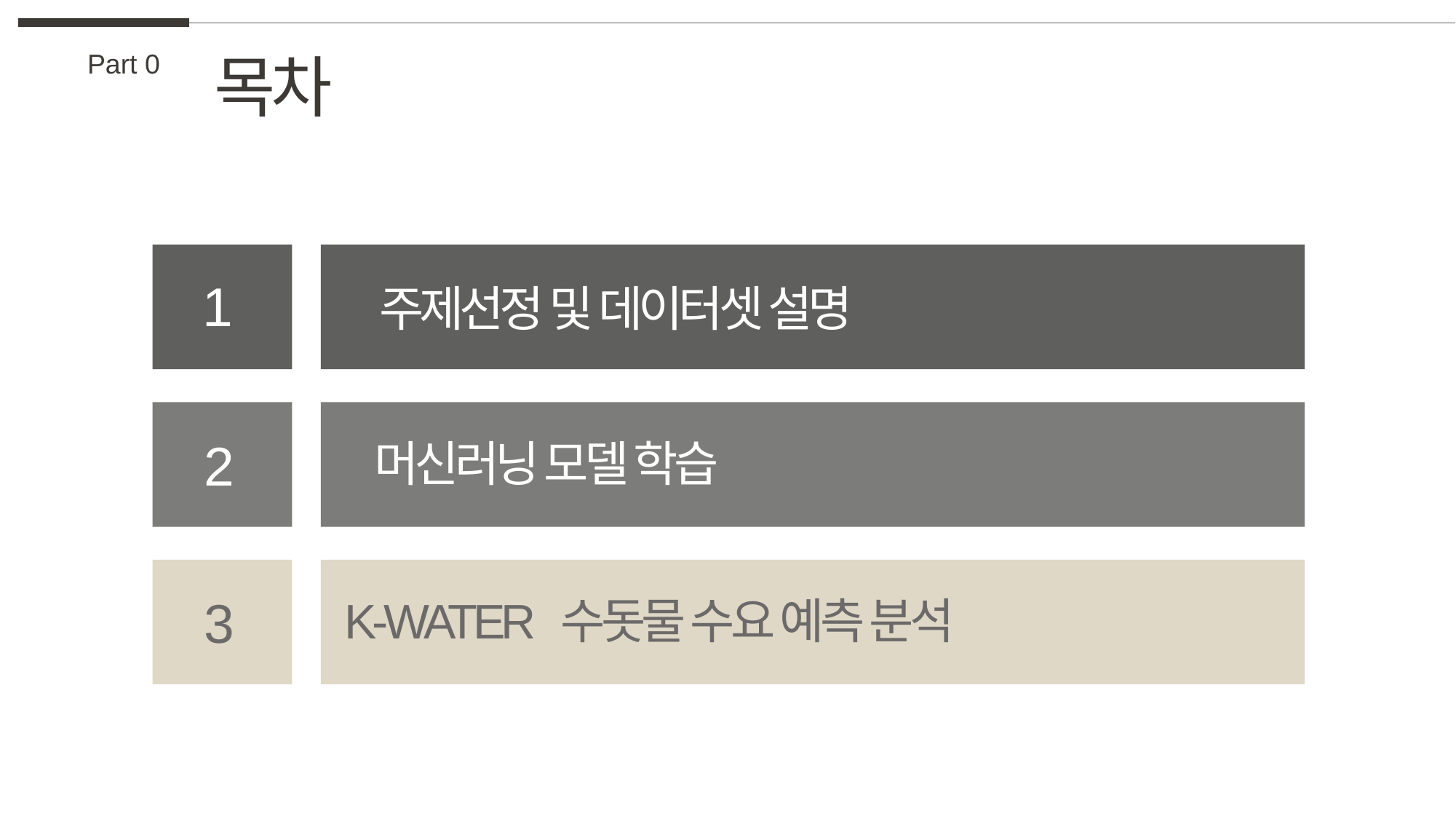

목차
Part 0

1
주제선정 및 데이터셋 설명

2
머신러닝 모델 학습

3
K-WATER 수돗물 수요 예측 분석